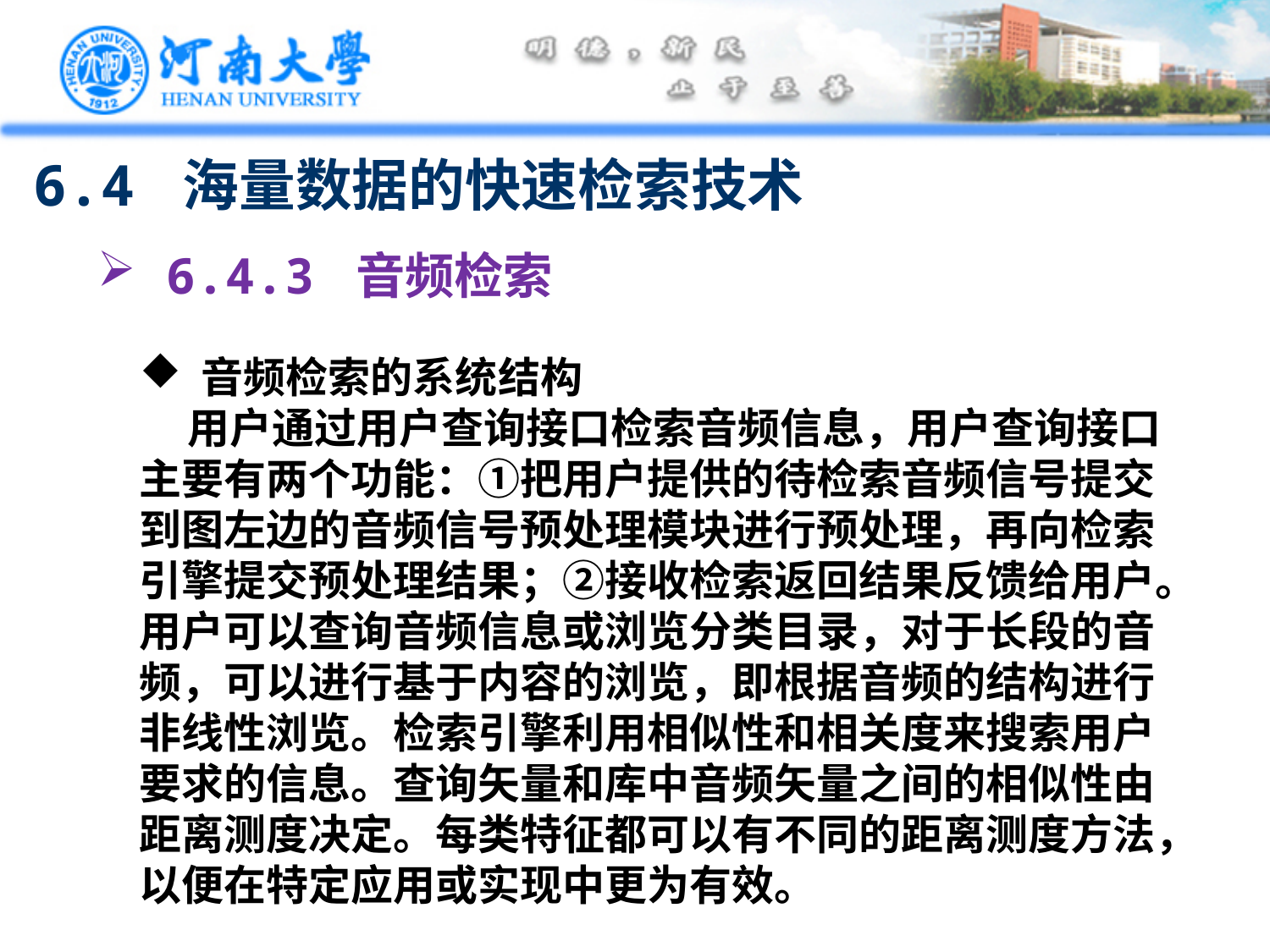

6.4 海量数据的快速检索技术
 6.4.3 音频检索
 音频检索的系统结构
    用户通过用户查询接口检索音频信息，用户查询接口主要有两个功能：①把用户提供的待检索音频信号提交到图左边的音频信号预处理模块进行预处理，再向检索引擎提交预处理结果；②接收检索返回结果反馈给用户。用户可以查询音频信息或浏览分类目录，对于长段的音频，可以进行基于内容的浏览，即根据音频的结构进行非线性浏览。检索引擎利用相似性和相关度来搜索用户要求的信息。查询矢量和库中音频矢量之间的相似性由距离测度决定。每类特征都可以有不同的距离测度方法，以便在特定应用或实现中更为有效。